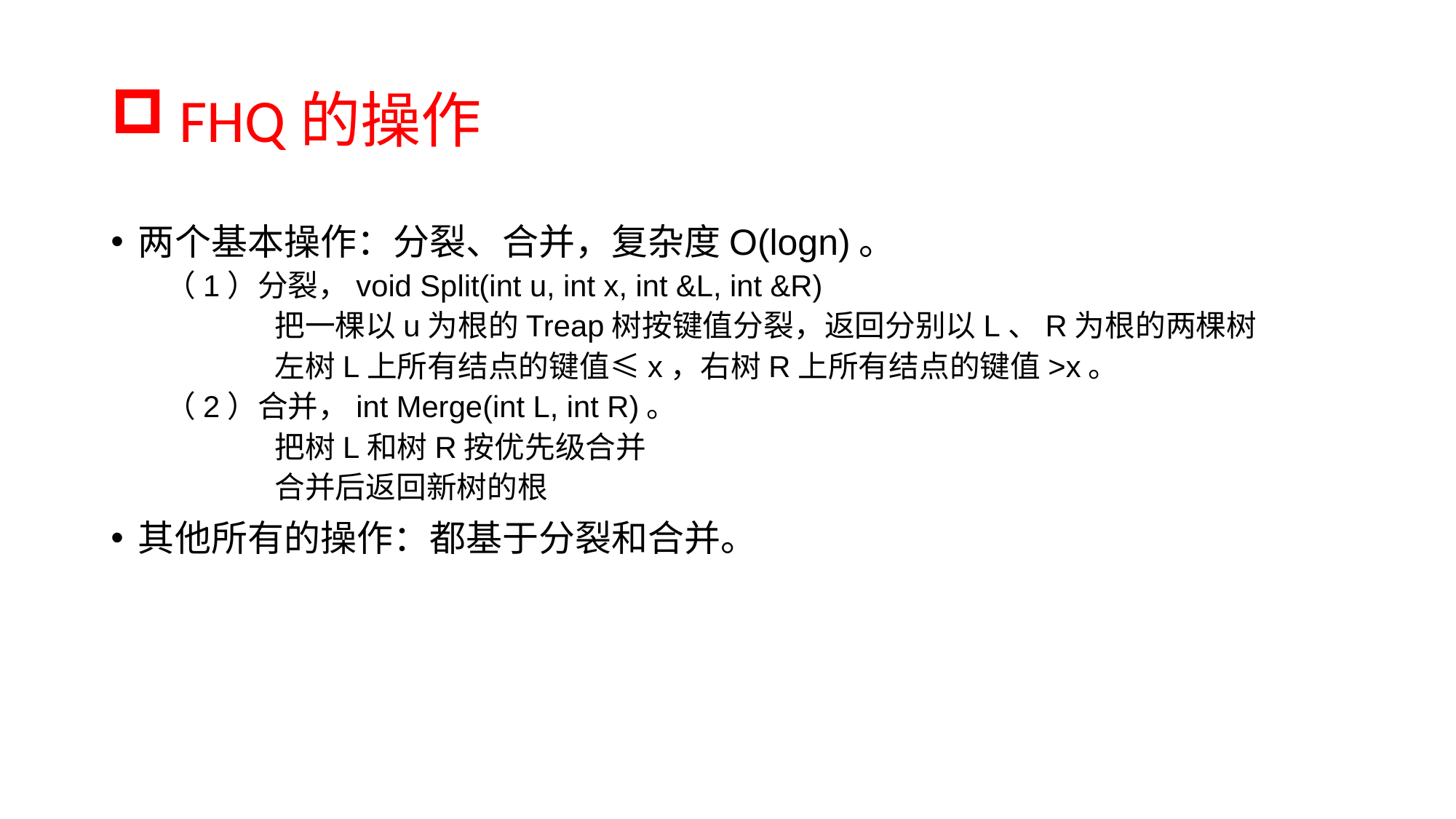

# FHQ的操作
两个基本操作：分裂、合并，复杂度O(logn)。
（1）分裂，void Split(int u, int x, int &L, int &R)
	把一棵以u为根的Treap树按键值分裂，返回分别以L、R为根的两棵树
	左树L上所有结点的键值≤x，右树R上所有结点的键值>x。
（2）合并，int Merge(int L, int R)。
	把树L和树R按优先级合并
	合并后返回新树的根
其他所有的操作：都基于分裂和合并。